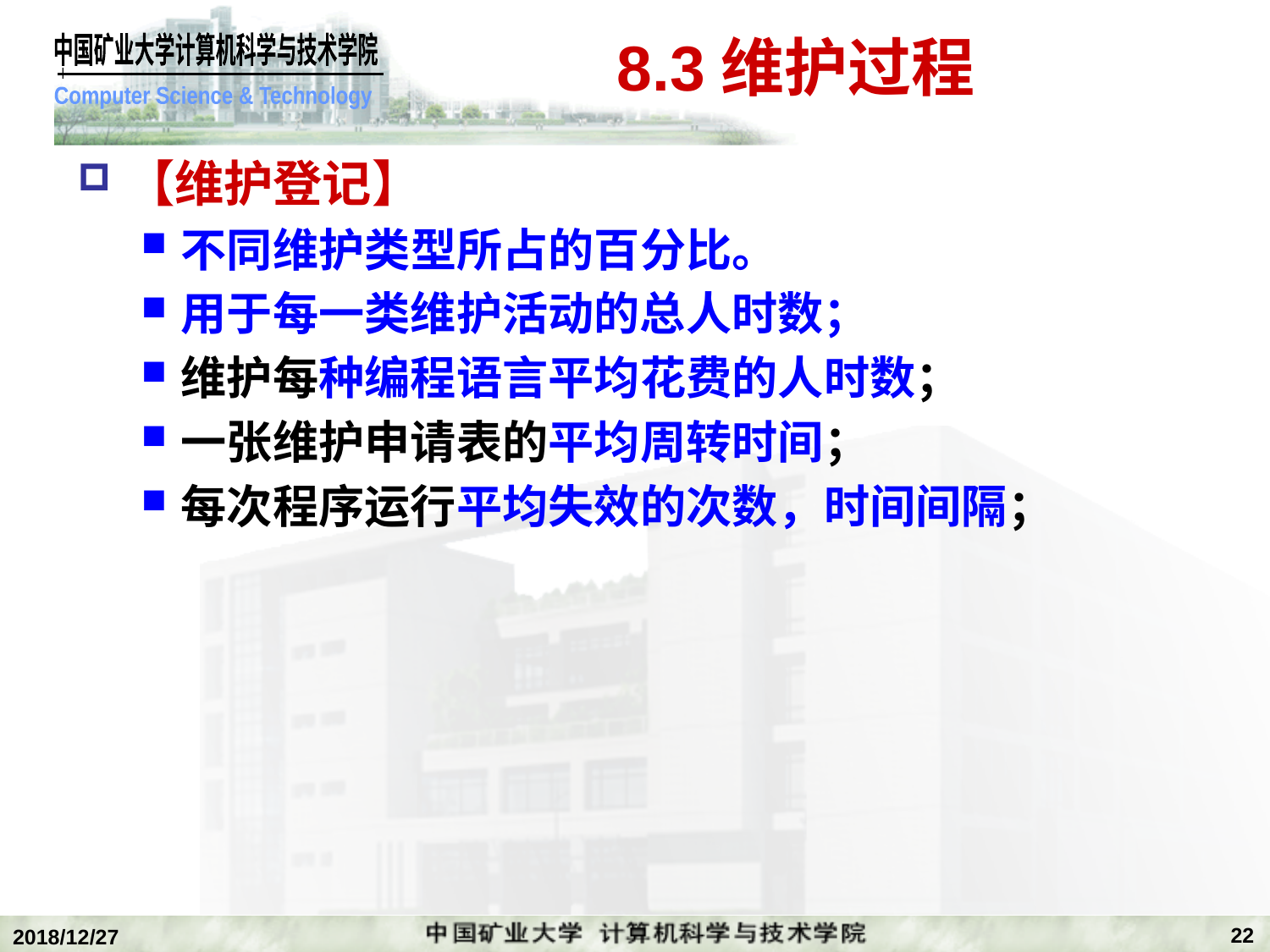

# 8.3维护过程
【维护登记】
不同维护类型所占的百分比。
用于每一类维护活动的总人时数；
维护每种编程语言平均花费的人时数；
一张维护申请表的平均周转时间；
每次程序运行平均失效的次数，时间间隔；

22
2018/12/27